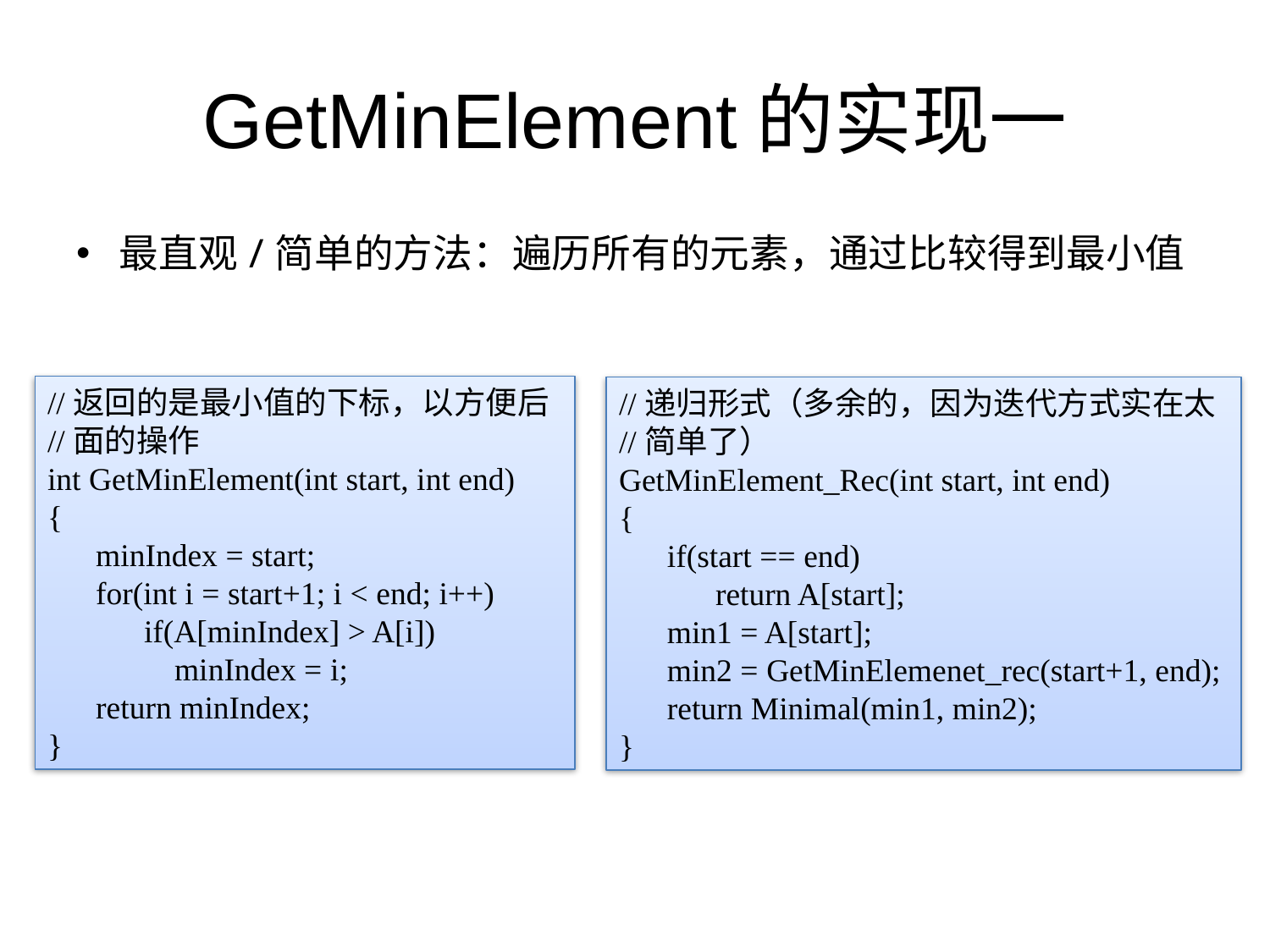

# GetMinElement的实现一
最直观/简单的方法：遍历所有的元素，通过比较得到最小值
//返回的是最小值的下标，以方便后
//面的操作
int GetMinElement(int start, int end)
{
      minIndex = start;
      for(int i = start+1; i < end; i++)
            if(A[minIndex] > A[i])
	minIndex = i;
      return minIndex;
}
//递归形式（多余的，因为迭代方式实在太
//简单了）
GetMinElement_Rec(int start, int end)
{
      if(start == end)
            return A[start];
      min1 = A[start];
      min2 = GetMinElemenet_rec(start+1, end);
      return Minimal(min1, min2);
}